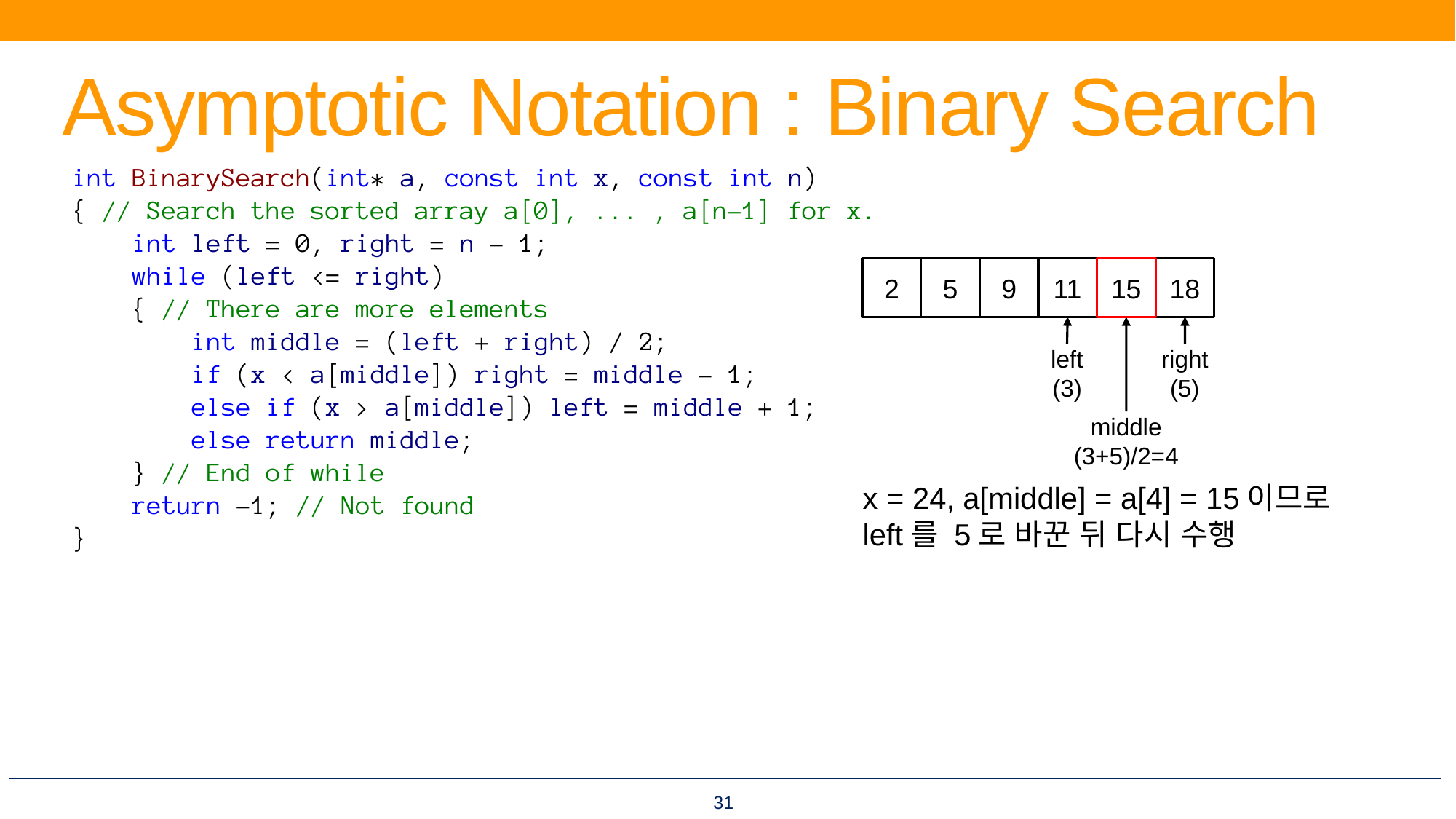

# Asymptotic Notation : Binary Search
int BinarySearch(int* a, const int x, const int n)
{ // Search the sorted array a[0], ... , a[n-1] for x.
    int left = 0, right = n - 1;
    while (left <= right)
    { // There are more elements
        int middle = (left + right) / 2;
        if (x < a[middle]) right = middle - 1;
        else if (x > a[middle]) left = middle + 1;
        else return middle;
    } // End of while
    return -1; // Not found
}
2
5
9
11
15
18
left
(3)
right
(5)
middle
(3+5)/2=4
x = 24, a[middle] = a[4] = 15이므로
left를 5로 바꾼 뒤 다시 수행
31